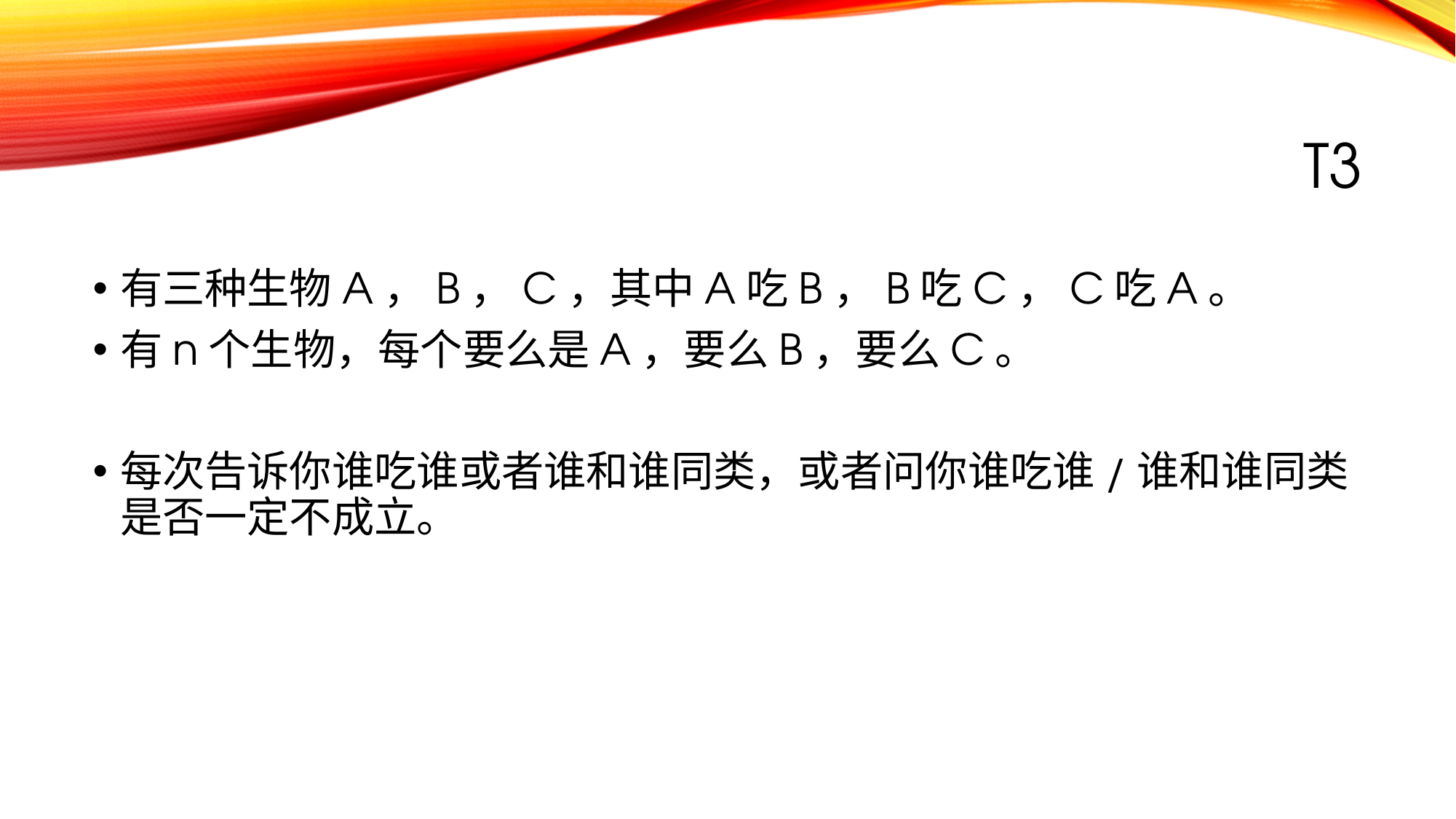

# T3
有三种生物A，B，C，其中A吃B，B吃C，C吃A。
有n个生物，每个要么是A，要么B，要么C。

每次告诉你谁吃谁或者谁和谁同类，或者问你谁吃谁/谁和谁同类是否一定不成立。